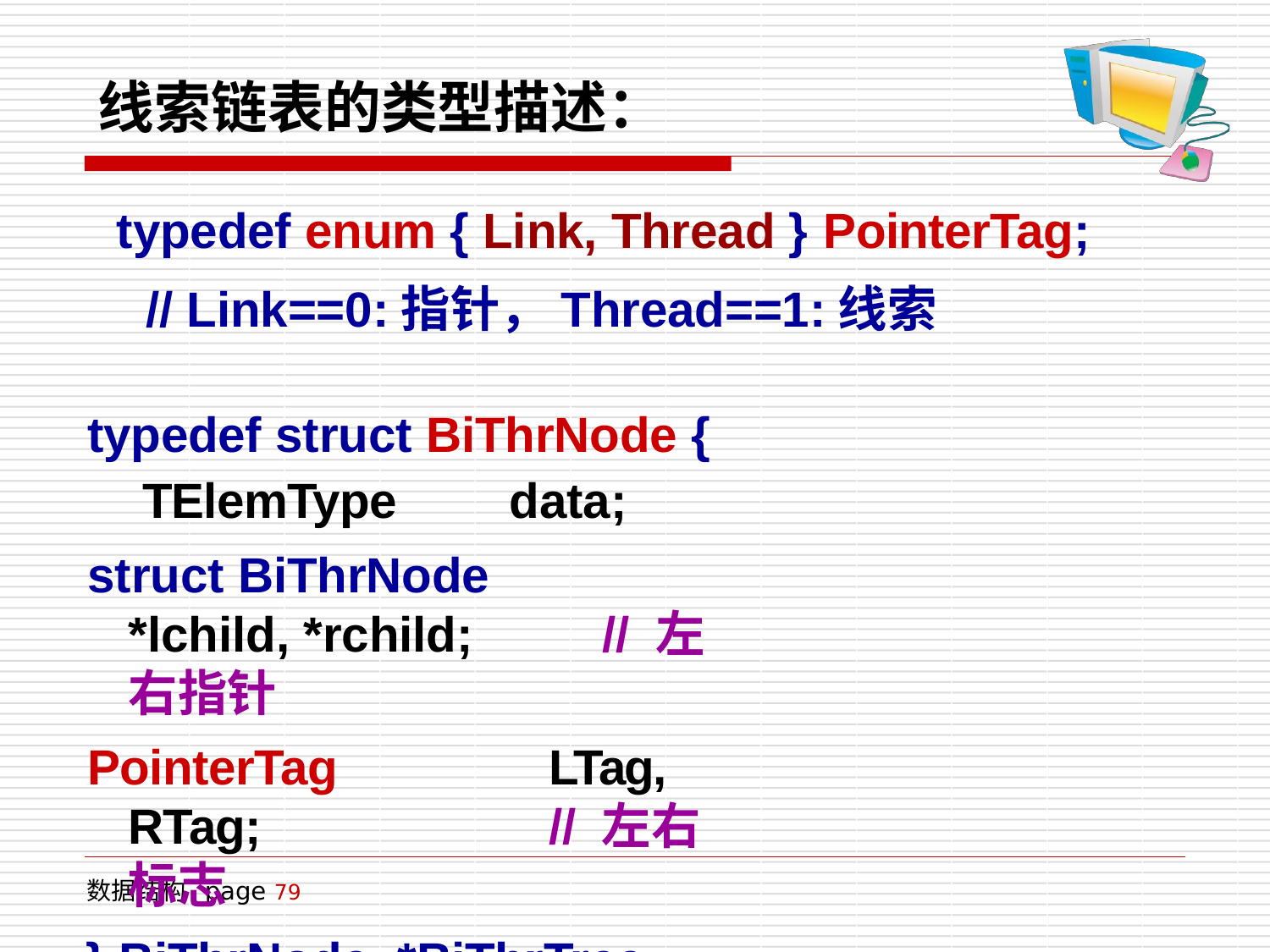

# 线索链表的类型描述：

typedef enum { Link, Thread } PointerTag;
// Link==0:指针，Thread==1:线索

typedef struct BiThrNode {  TElemType	data;
struct BiThrNode	*lchild, *rchild;	// 左右指针
PointerTag	LTag, RTag;	// 左右标志
} BiThrNode, *BiThrTree;

数据结构 page 79